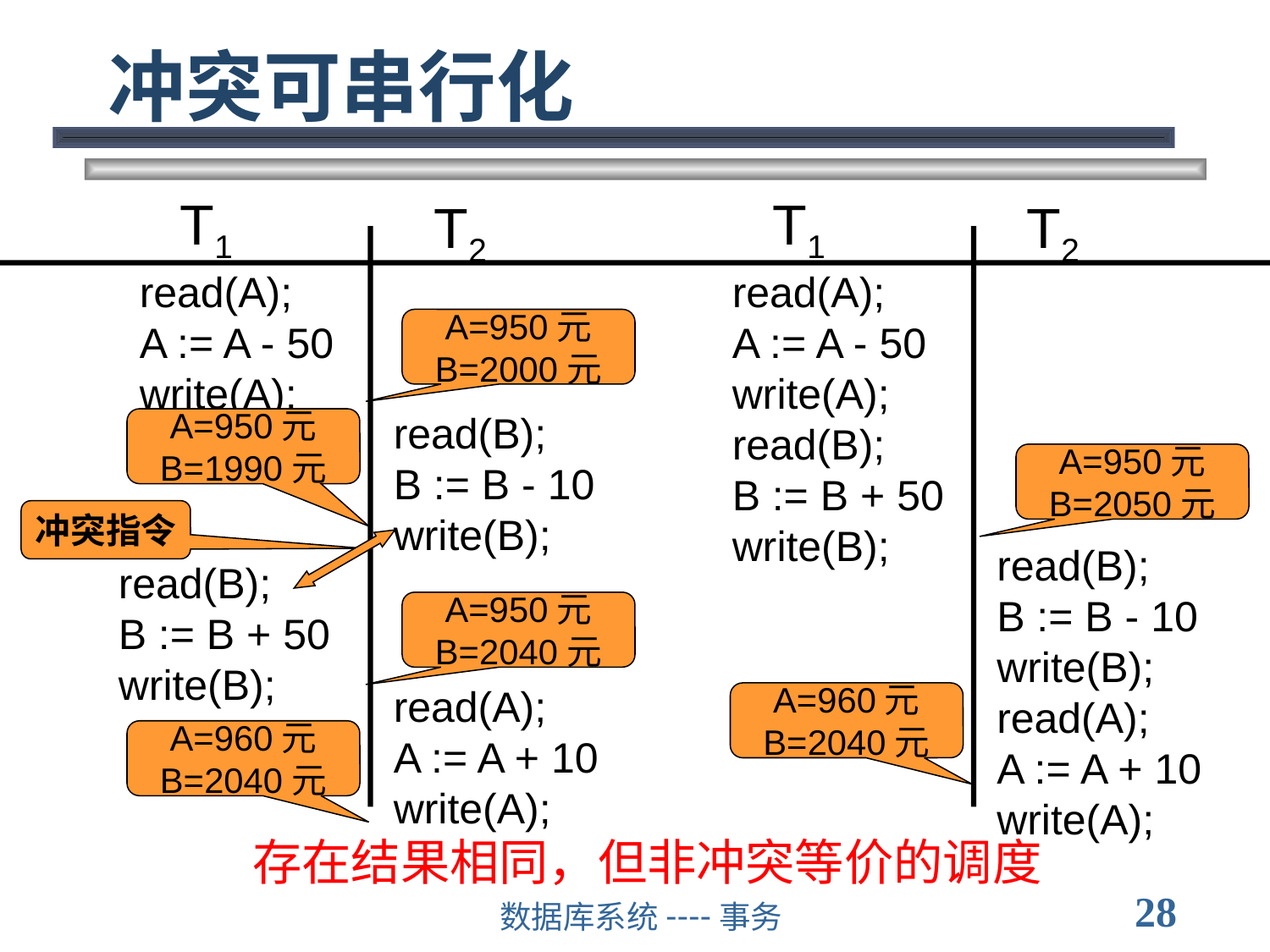

# 冲突可串行化
T1
T1
T2
T2

read(A);
A := A - 50
write(A);
read(A);
A := A - 50
write(A);
read(B);
B := B + 50
write(B);

A=950元
B=2000元
read(B);
B := B - 10
write(B);
A=950元
B=1990元
A=950元
B=2050元
冲突指令
read(B);
B := B - 10
write(B);
read(A);
A := A + 10
write(A);
read(B);
B := B + 50
write(B);

A=950元
B=2040元
read(A);
A := A + 10
write(A);
A=960元
B=2040元
A=960元
B=2040元
存在结果相同，但非冲突等价的调度
28
数据库系统----事务